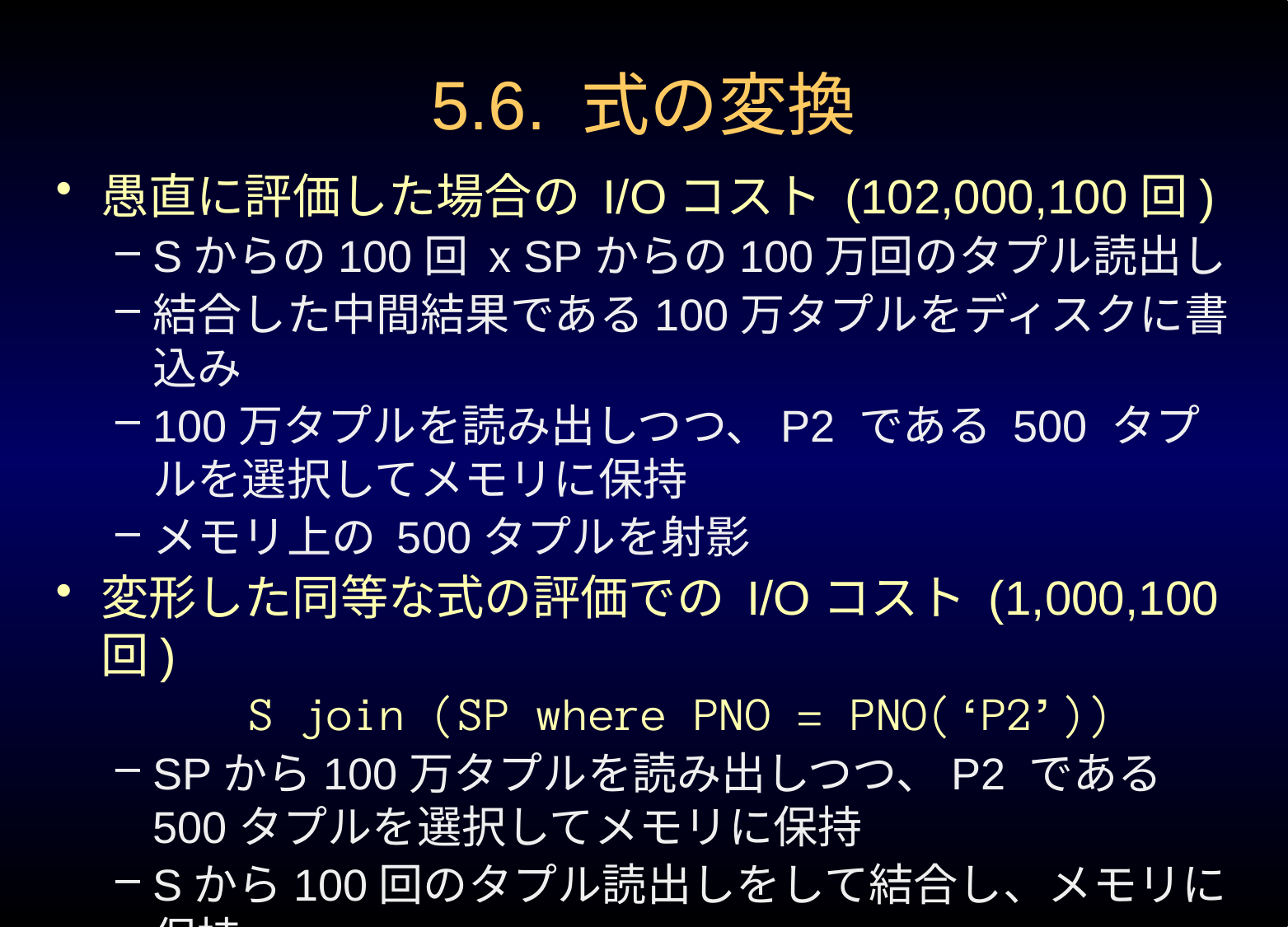

# 5.6. 式の変換
愚直に評価した場合の I/Oコスト (102,000,100回)
Sからの100回 x SPからの100万回のタプル読出し
結合した中間結果である100万タプルをディスクに書込み
100万タプルを読み出しつつ、P2 である 500 タプルを選択してメモリに保持
メモリ上の 500タプルを射影
変形した同等な式の評価での I/Oコスト (1,000,100回)
 	 S join (SP where PNO = PNO(‘P2’))
SPから100万タプルを読み出しつつ、P2 である 500タプルを選択してメモリに保持
Sから100回のタプル読出しをして結合し、メモリに保持
メモリ上の 500タプルを射影